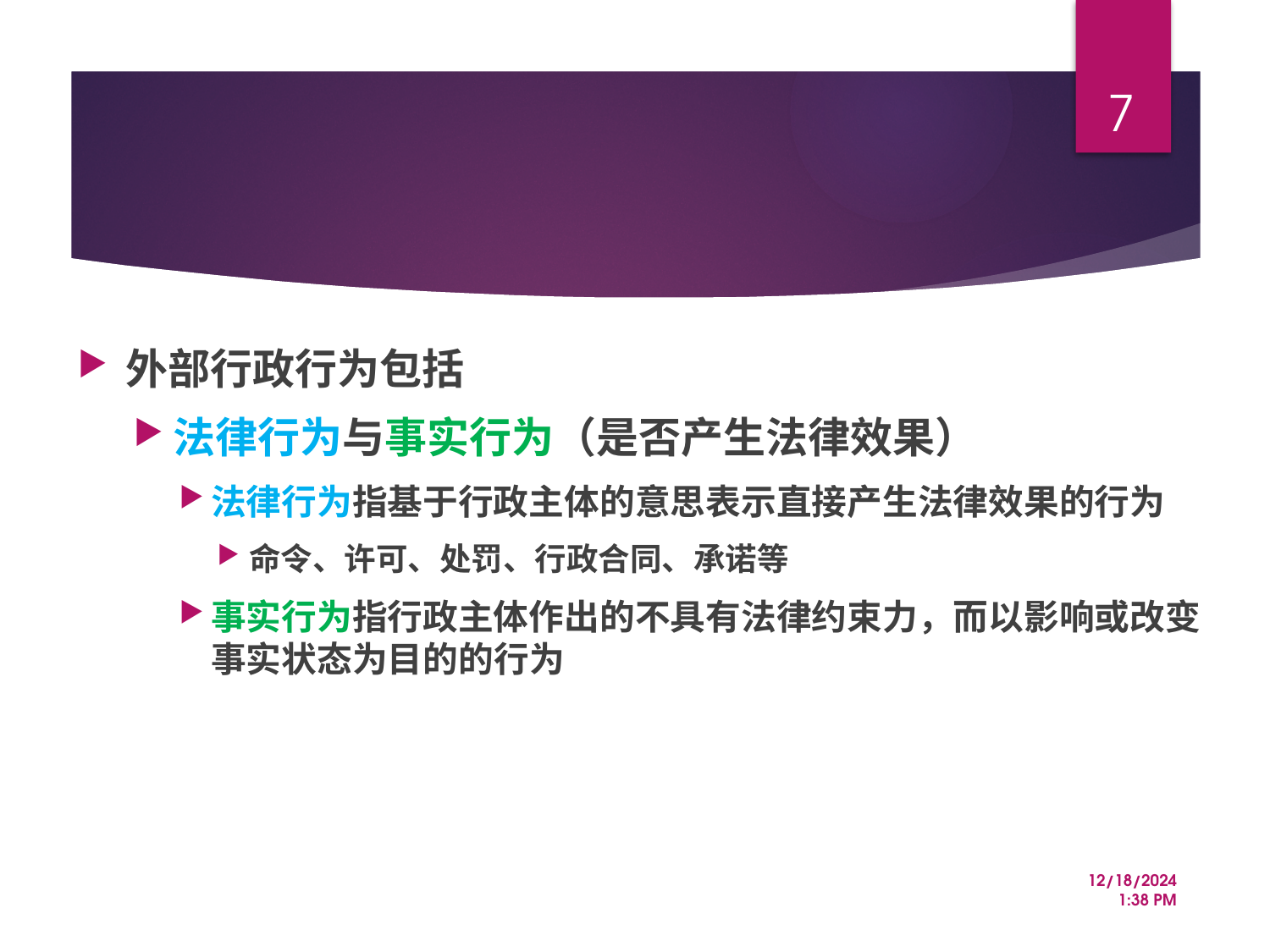

7
#
外部行政行为包括
法律行为与事实行为（是否产生法律效果）
法律行为指基于行政主体的意思表示直接产生法律效果的行为
命令、许可、处罚、行政合同、承诺等
事实行为指行政主体作出的不具有法律约束力，而以影响或改变事实状态为目的的行为

12/18/2024 1:38 PM